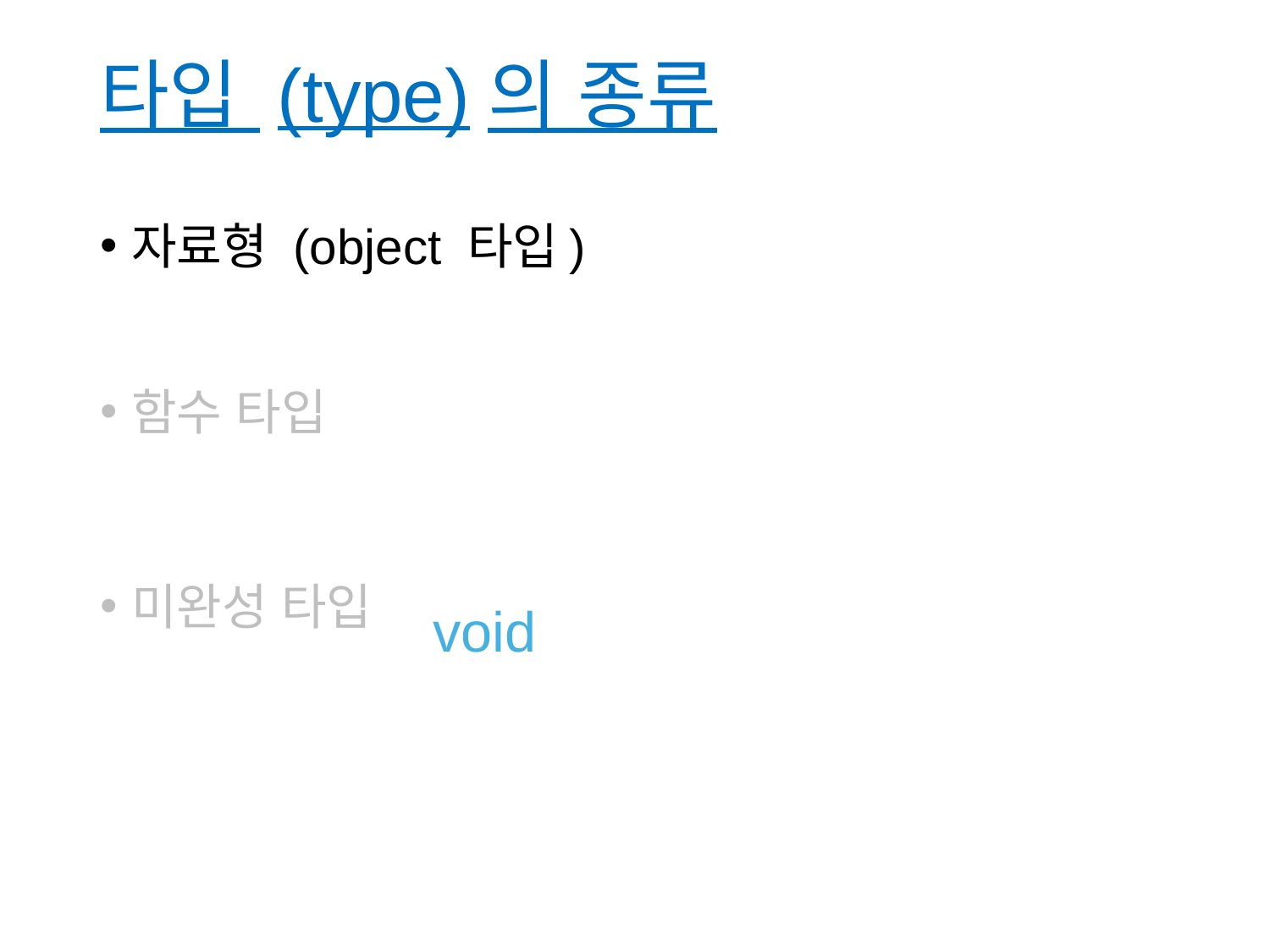

# 타입 (type)의 종류
자료형 (object 타입)
함수 타입
미완성 타입
void